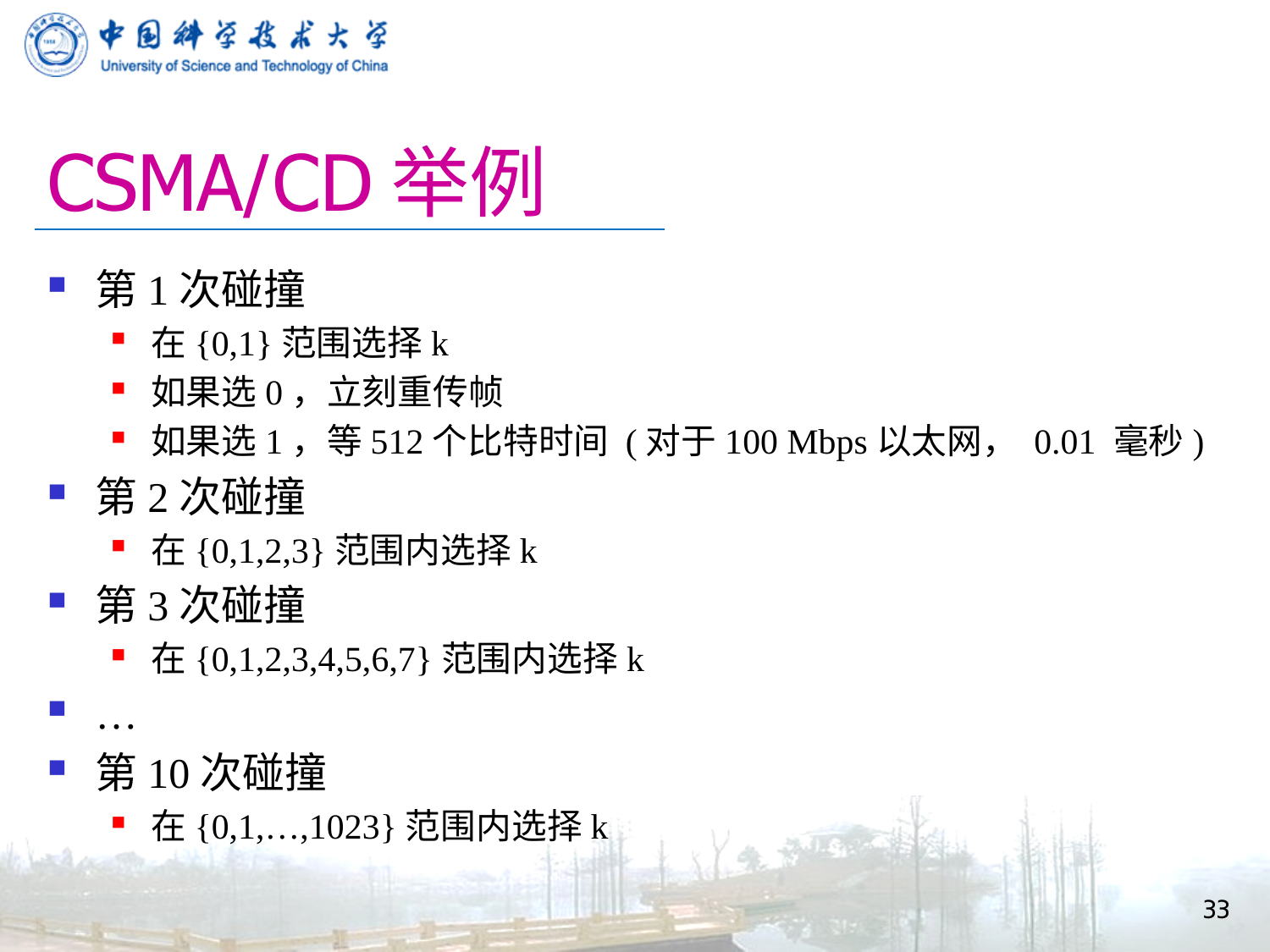

# CSMA/CD举例
第1次碰撞
在{0,1}范围选择k
如果选0，立刻重传帧
如果选1，等512个比特时间 (对于100 Mbps以太网， 0.01 毫秒)
第2次碰撞
在{0,1,2,3}范围内选择k
第3次碰撞
在{0,1,2,3,4,5,6,7}范围内选择k
…
第10次碰撞
在{0,1,…,1023}范围内选择k
33